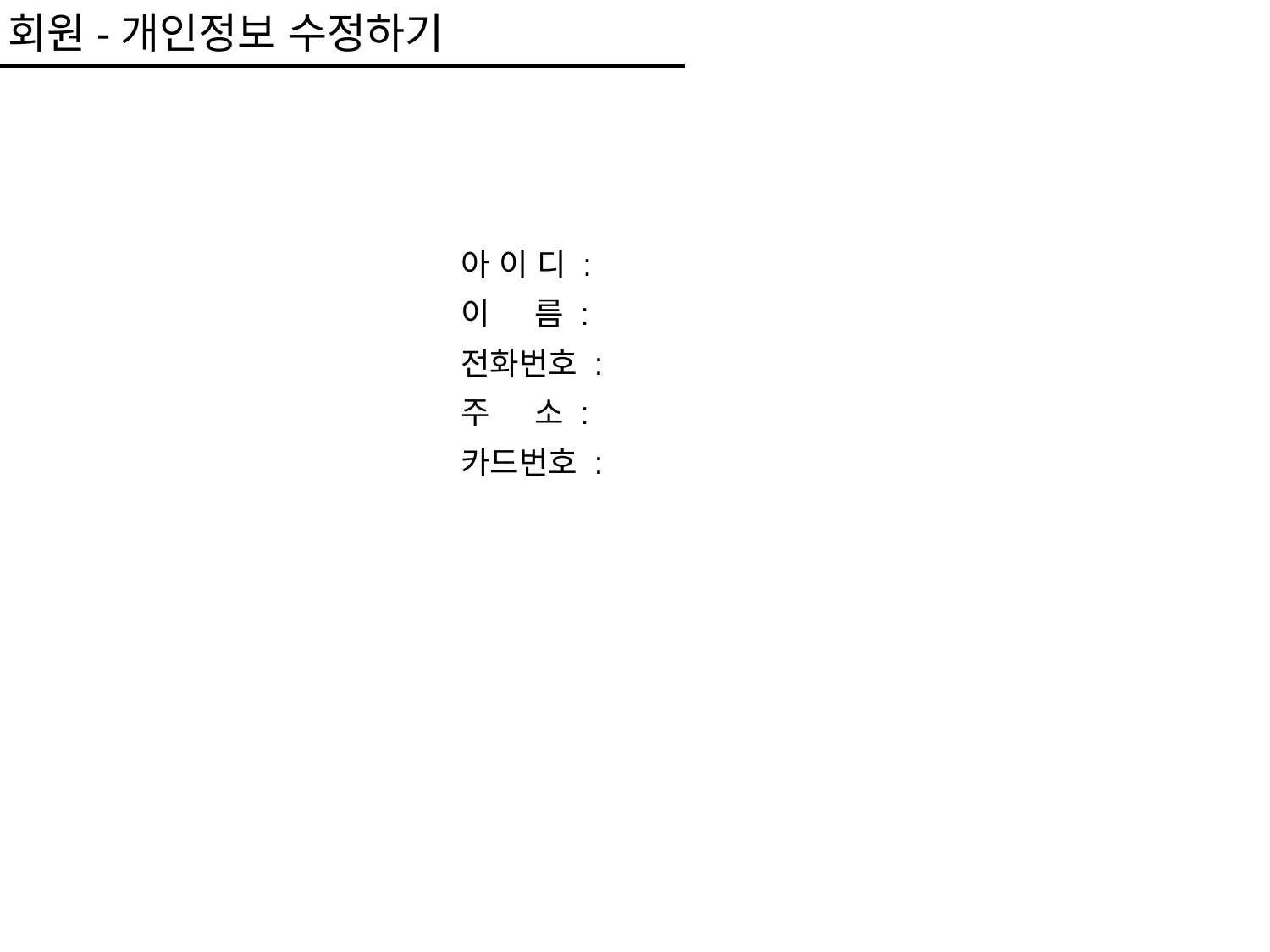

회원-개인정보 수정하기
아 이 디 :
이     름 :
전화번호 :
주     소 :
카드번호 :